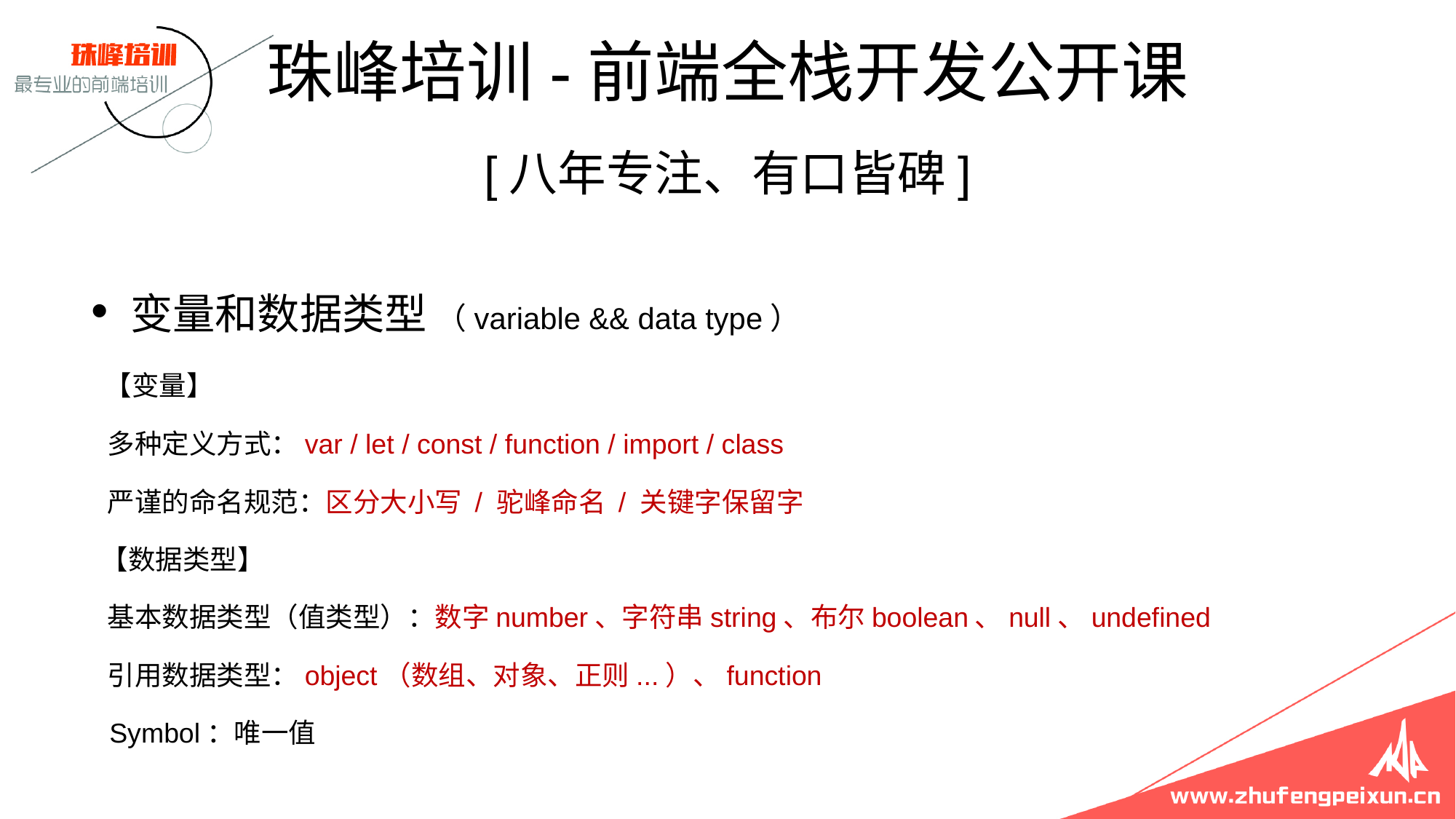

# 珠峰培训-前端全栈开发公开课
[八年专注、有口皆碑]

 变量和数据类型 （variable && data type）
     【变量】
      多种定义方式：var / let / const / function / import / class
      严谨的命名规范：区分大小写 / 驼峰命名 / 关键字保留字
     【数据类型】
      基本数据类型（值类型）：数字number、字符串string、布尔boolean、null、undefined
      引用数据类型：object（数组、对象、正则...）、function
      Symbol：唯一值